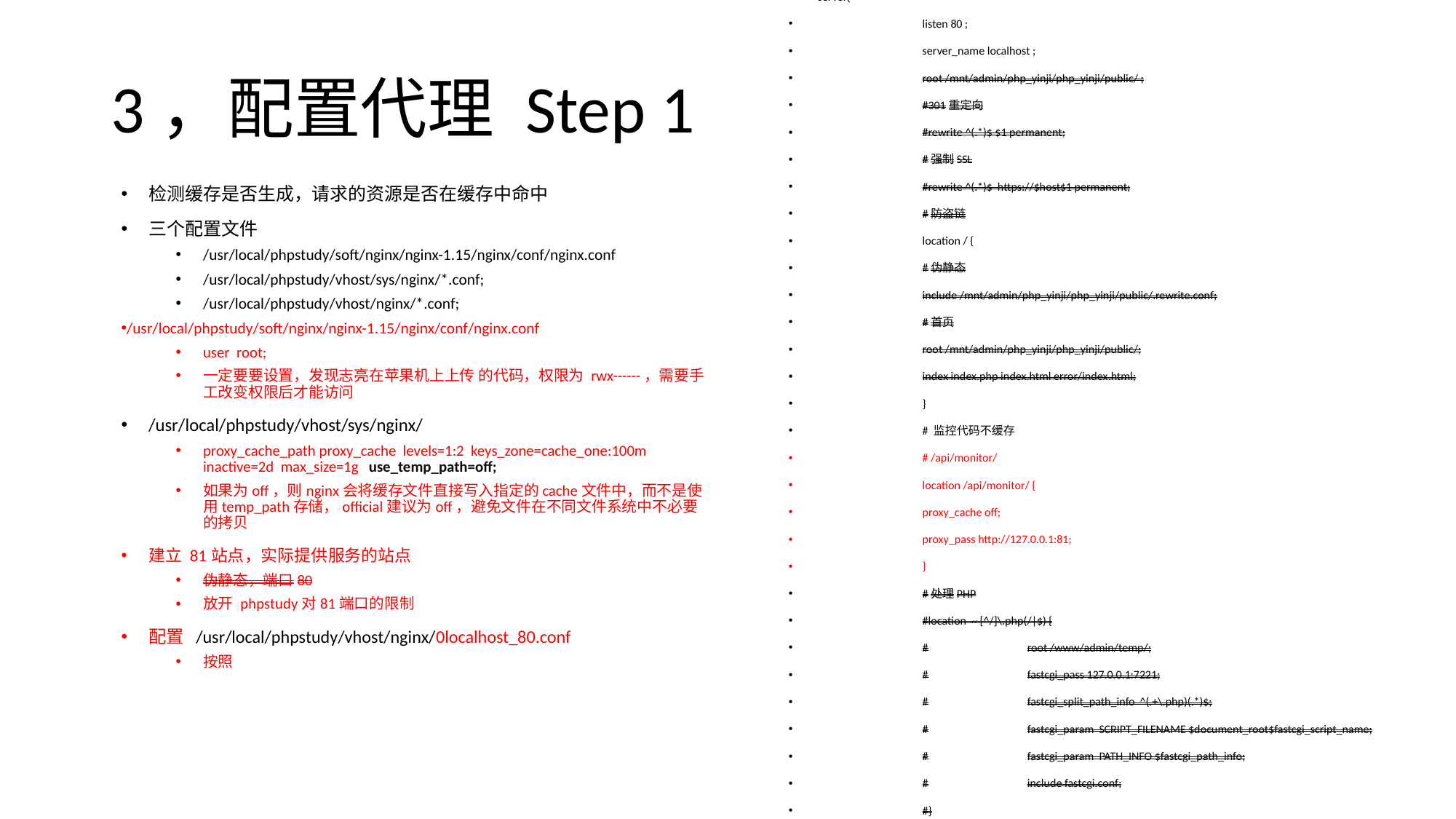

server{
	listen 80 ;
	server_name localhost ;
	root /mnt/admin/php_yinji/php_yinji/public/ ;
	#301重定向
	#rewrite ^(.*)$ $1 permanent;
	#强制SSL
	#rewrite ^(.*)$  https://$host$1 permanent;
	#防盗链
	location / {
		#伪静态
		include /mnt/admin/php_yinji/php_yinji/public/.rewrite.conf;
		#首页
		root /mnt/admin/php_yinji/php_yinji/public/;
		index index.php index.html error/index.html;
	}
	# 监控代码不缓存
	# /api/monitor/
	location /api/monitor/ {
		proxy_cache off;
		proxy_pass http://127.0.0.1:81;
	}
	#处理PHP
	#location  ~ [^/]\.php(/|$) {
	#	root /www/admin/temp/;
	#	fastcgi_pass 127.0.0.1:7221;
	#	fastcgi_split_path_info  ^(.+\.php)(.*)$;
	#	fastcgi_param  SCRIPT_FILENAME $document_root$fastcgi_script_name;
	#	fastcgi_param  PATH_INFO $fastcgi_path_info;
	#	include fastcgi.conf;
	#}
# 3，配置代理 Step 1
检测缓存是否生成，请求的资源是否在缓存中命中
三个配置文件
/usr/local/phpstudy/soft/nginx/nginx-1.15/nginx/conf/nginx.conf
/usr/local/phpstudy/vhost/sys/nginx/*.conf;
/usr/local/phpstudy/vhost/nginx/*.conf;
/usr/local/phpstudy/soft/nginx/nginx-1.15/nginx/conf/nginx.conf
user  root;
一定要要设置，发现志亮在苹果机上上传 的代码，权限为 rwx------，需要手工改变权限后才能访问
/usr/local/phpstudy/vhost/sys/nginx/
proxy_cache_path proxy_cache  levels=1:2  keys_zone=cache_one:100m inactive=2d  max_size=1g   use_temp_path=off;
如果为off，则nginx会将缓存文件直接写入指定的cache文件中，而不是使用temp_path存储，official建议为off，避免文件在不同文件系统中不必要的拷贝
建立 81站点，实际提供服务的站点
伪静态，端口80
放开 phpstudy对81端口的限制
配置  /usr/local/phpstudy/vhost/nginx/0localhost_80.conf
按照